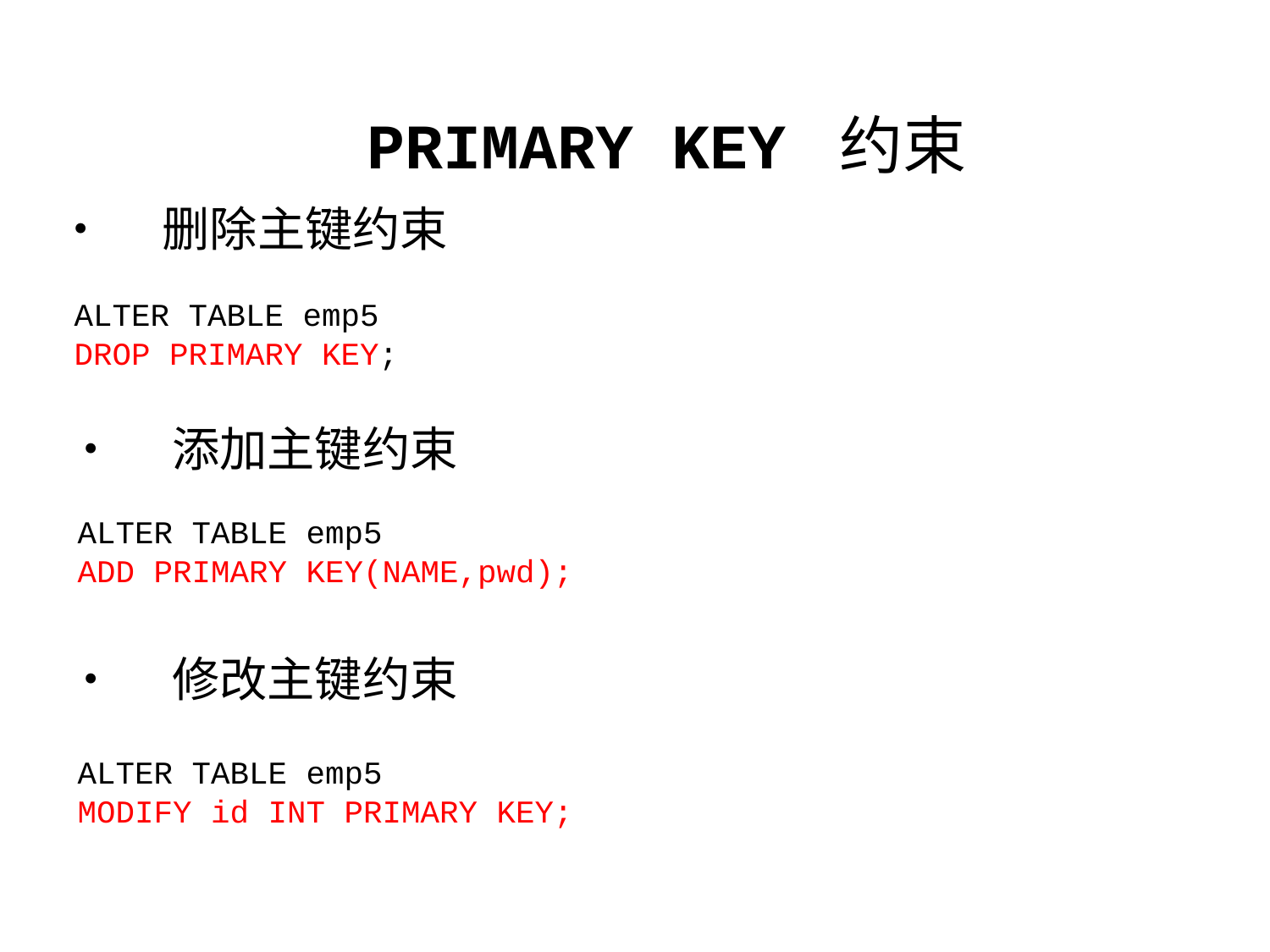

PRIMARY KEY 约束
• 删除主键约束
ALTER TABLE emp5
DROP PRIMARY KEY;
• 添加主键约束
ALTER TABLE emp5
ADD PRIMARY KEY(NAME,pwd);
• 修改主键约束
ALTER TABLE emp5
MODIFY id INT PRIMARY KEY;